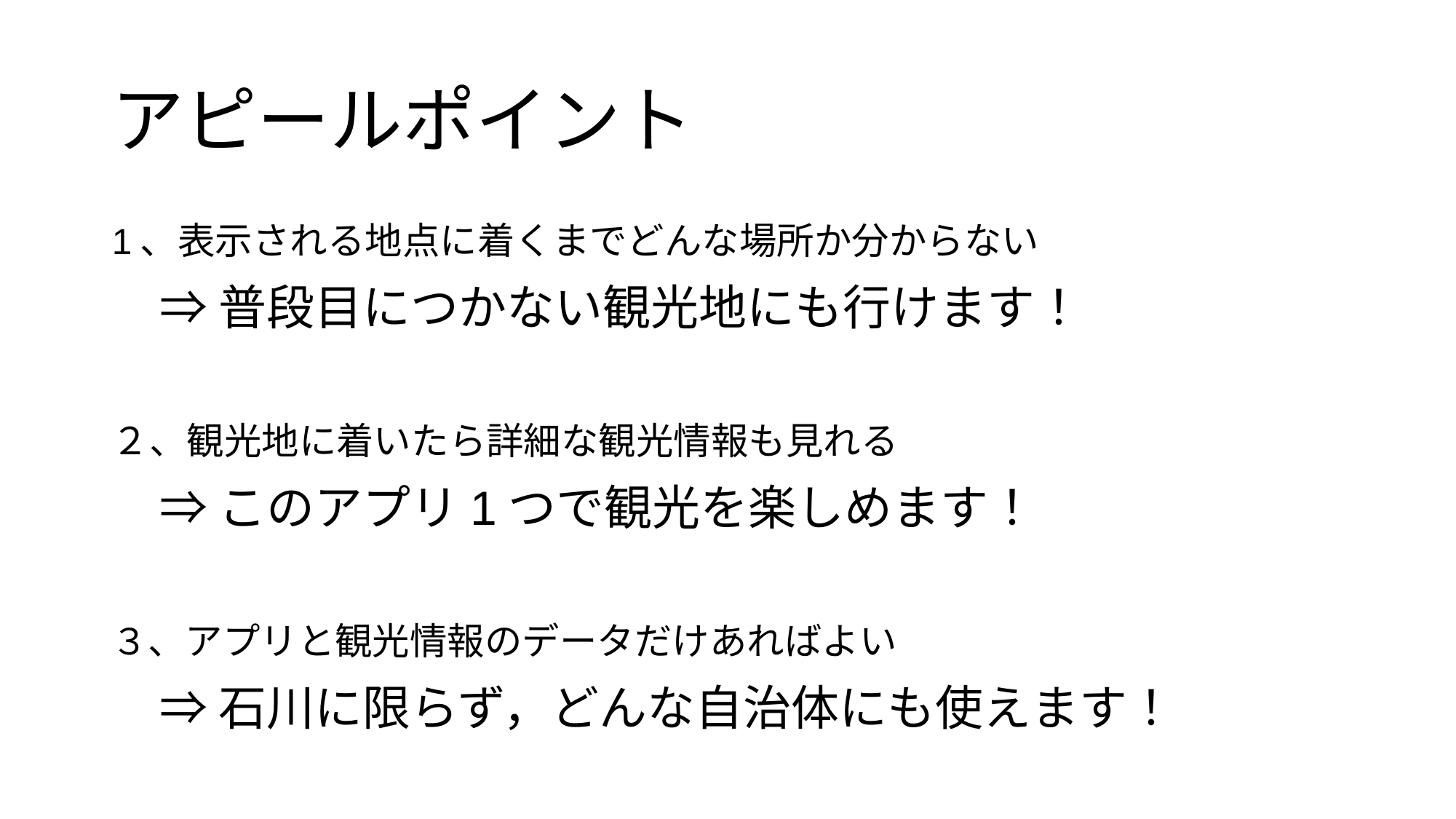

# アピールポイント
1、表示される地点に着くまでどんな場所か分からない
　⇒ 普段目につかない観光地にも行けます！
２、観光地に着いたら詳細な観光情報も見れる
　⇒ このアプリ1つで観光を楽しめます！
３、アプリと観光情報のデータだけあればよい
　⇒ 石川に限らず，どんな自治体にも使えます！